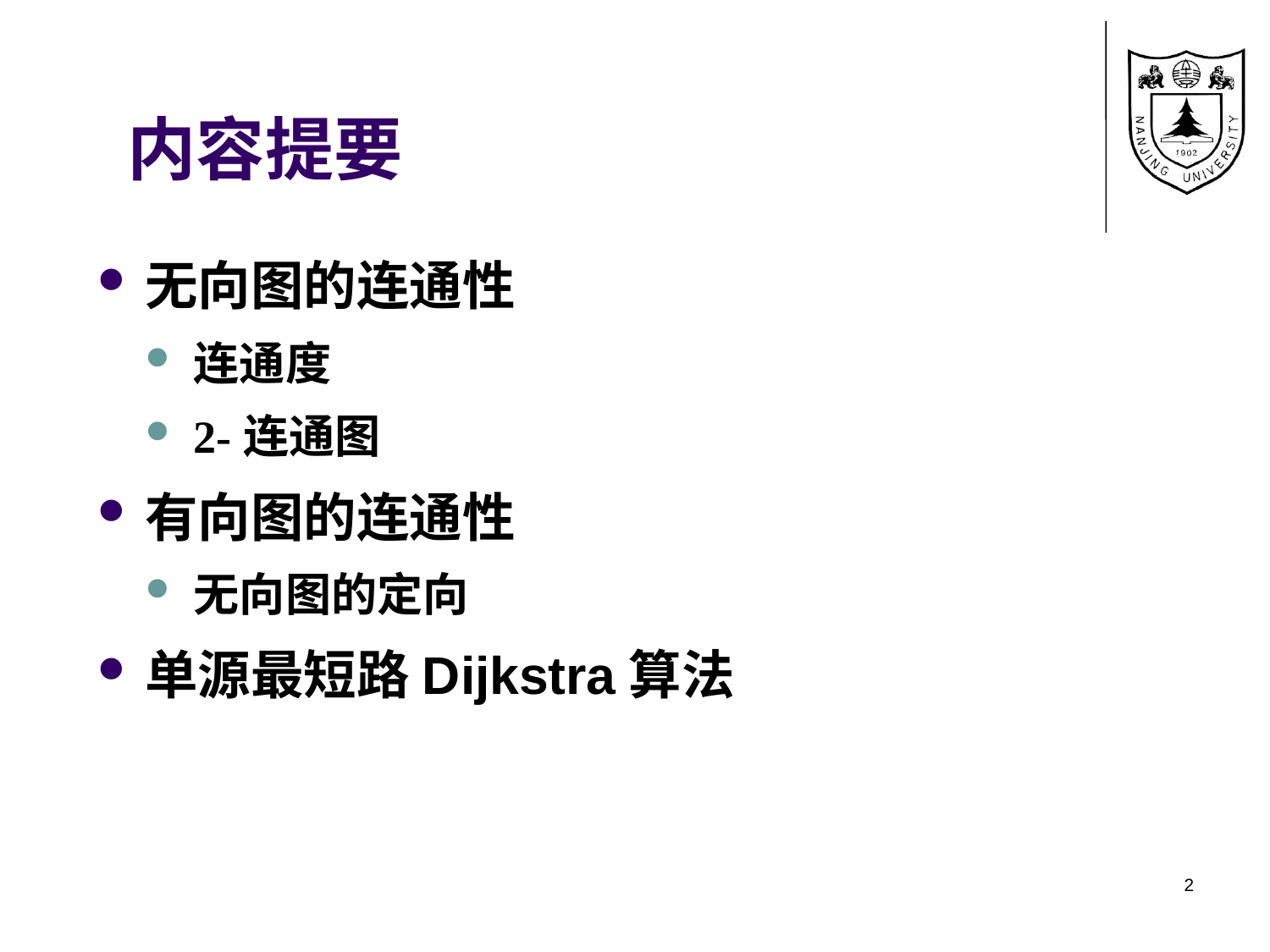

# 内容提要
无向图的连通性
连通度
2-连通图
有向图的连通性
无向图的定向
单源最短路Dijkstra算法
2